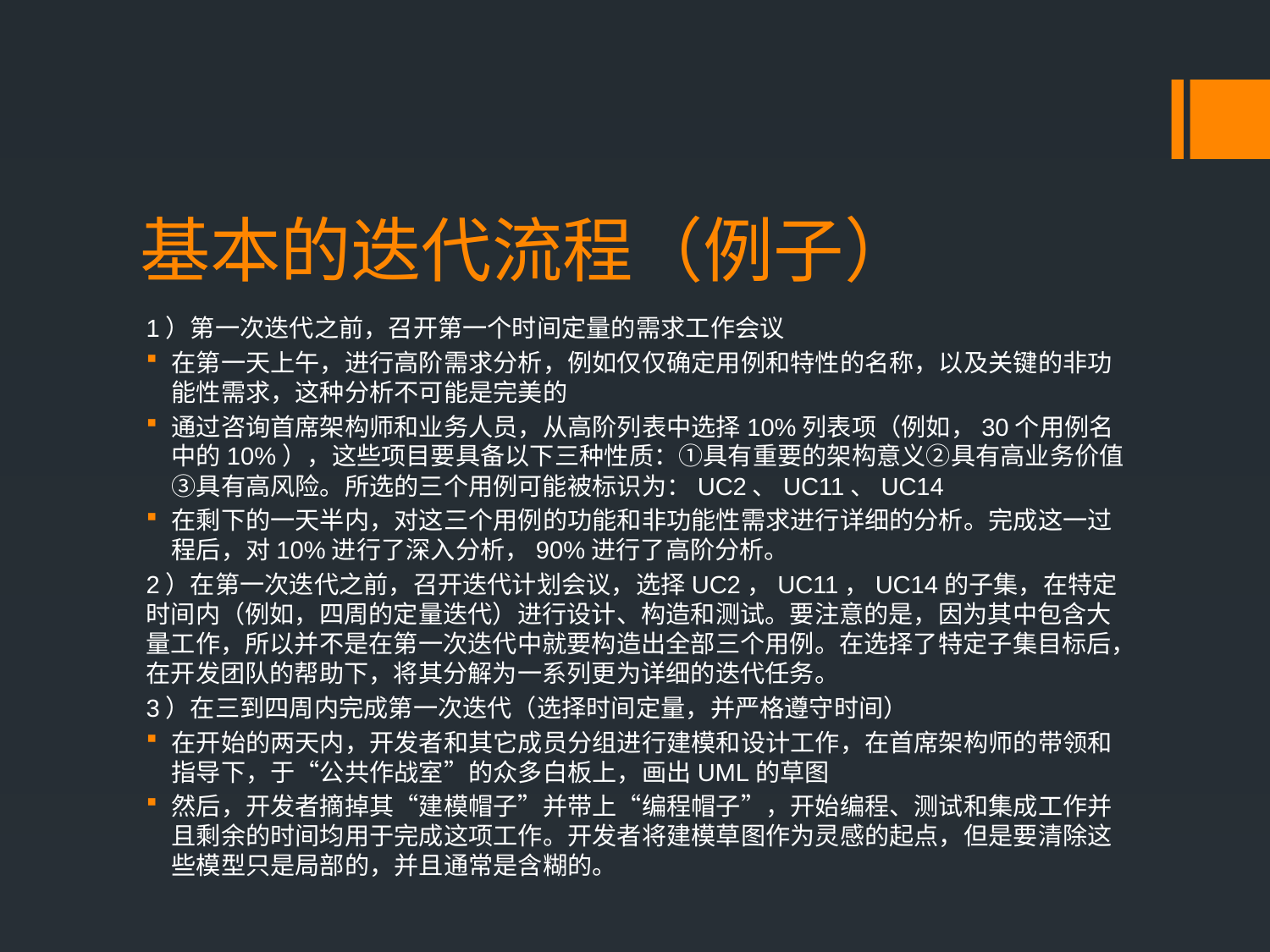

# 基本的迭代流程（例子）
1）第一次迭代之前，召开第一个时间定量的需求工作会议
在第一天上午，进行高阶需求分析，例如仅仅确定用例和特性的名称，以及关键的非功能性需求，这种分析不可能是完美的
通过咨询首席架构师和业务人员，从高阶列表中选择10%列表项（例如，30个用例名中的10%），这些项目要具备以下三种性质：①具有重要的架构意义②具有高业务价值③具有高风险。所选的三个用例可能被标识为：UC2、UC11、UC14
在剩下的一天半内，对这三个用例的功能和非功能性需求进行详细的分析。完成这一过程后，对10%进行了深入分析，90%进行了高阶分析。
2）在第一次迭代之前，召开迭代计划会议，选择UC2，UC11，UC14的子集，在特定时间内（例如，四周的定量迭代）进行设计、构造和测试。要注意的是，因为其中包含大量工作，所以并不是在第一次迭代中就要构造出全部三个用例。在选择了特定子集目标后，在开发团队的帮助下，将其分解为一系列更为详细的迭代任务。
3）在三到四周内完成第一次迭代（选择时间定量，并严格遵守时间）
在开始的两天内，开发者和其它成员分组进行建模和设计工作，在首席架构师的带领和指导下，于“公共作战室”的众多白板上，画出UML的草图
然后，开发者摘掉其“建模帽子”并带上“编程帽子”，开始编程、测试和集成工作并且剩余的时间均用于完成这项工作。开发者将建模草图作为灵感的起点，但是要清除这些模型只是局部的，并且通常是含糊的。